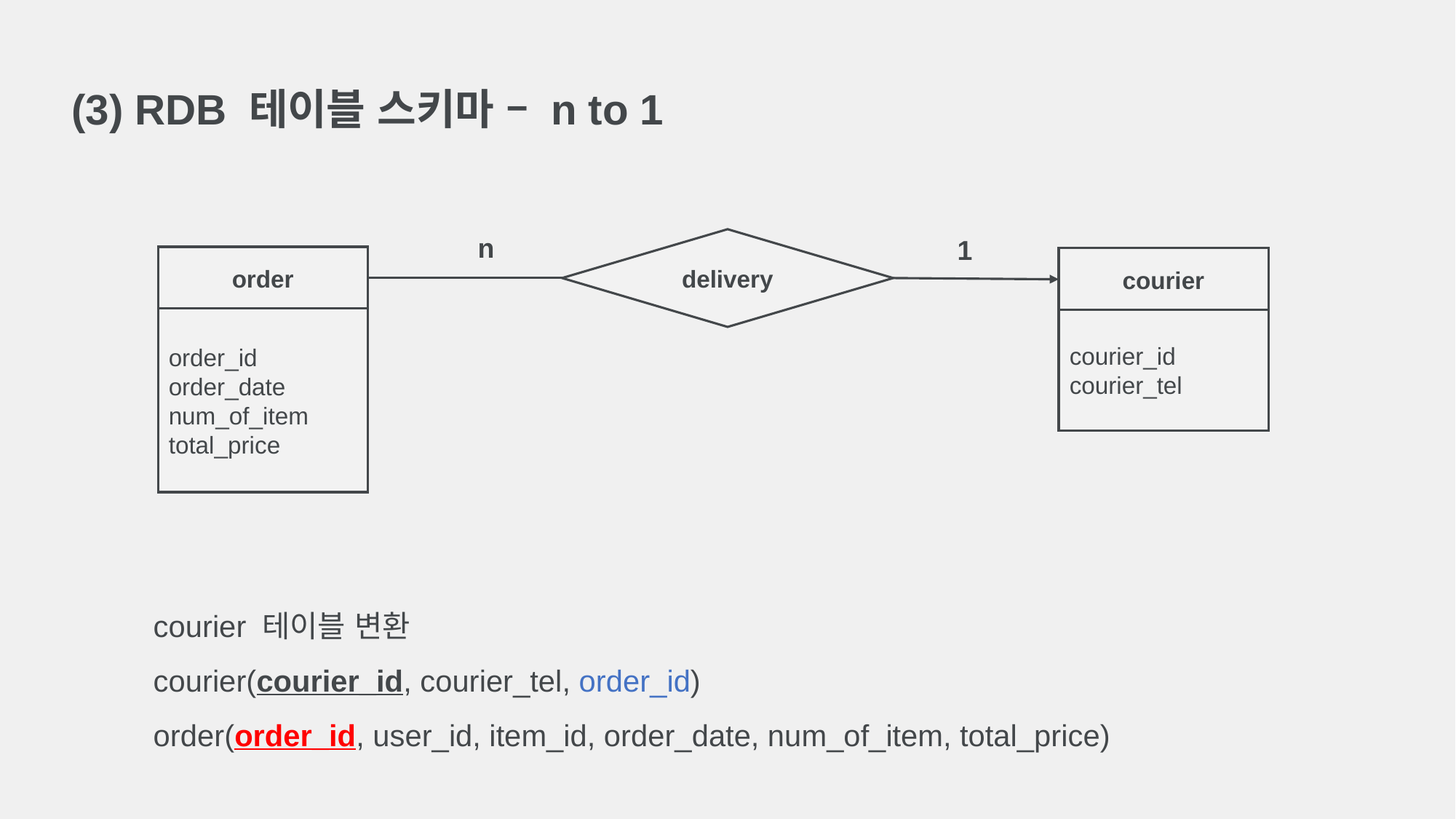

(3) RDB 테이블 스키마 – n to 1
n
1
delivery
order
order_id
order_date
num_of_item
total_price
courier
courier_id
courier_tel
courier 테이블 변환
courier(courier_id, courier_tel, order_id)
order(order_id, user_id, item_id, order_date, num_of_item, total_price)